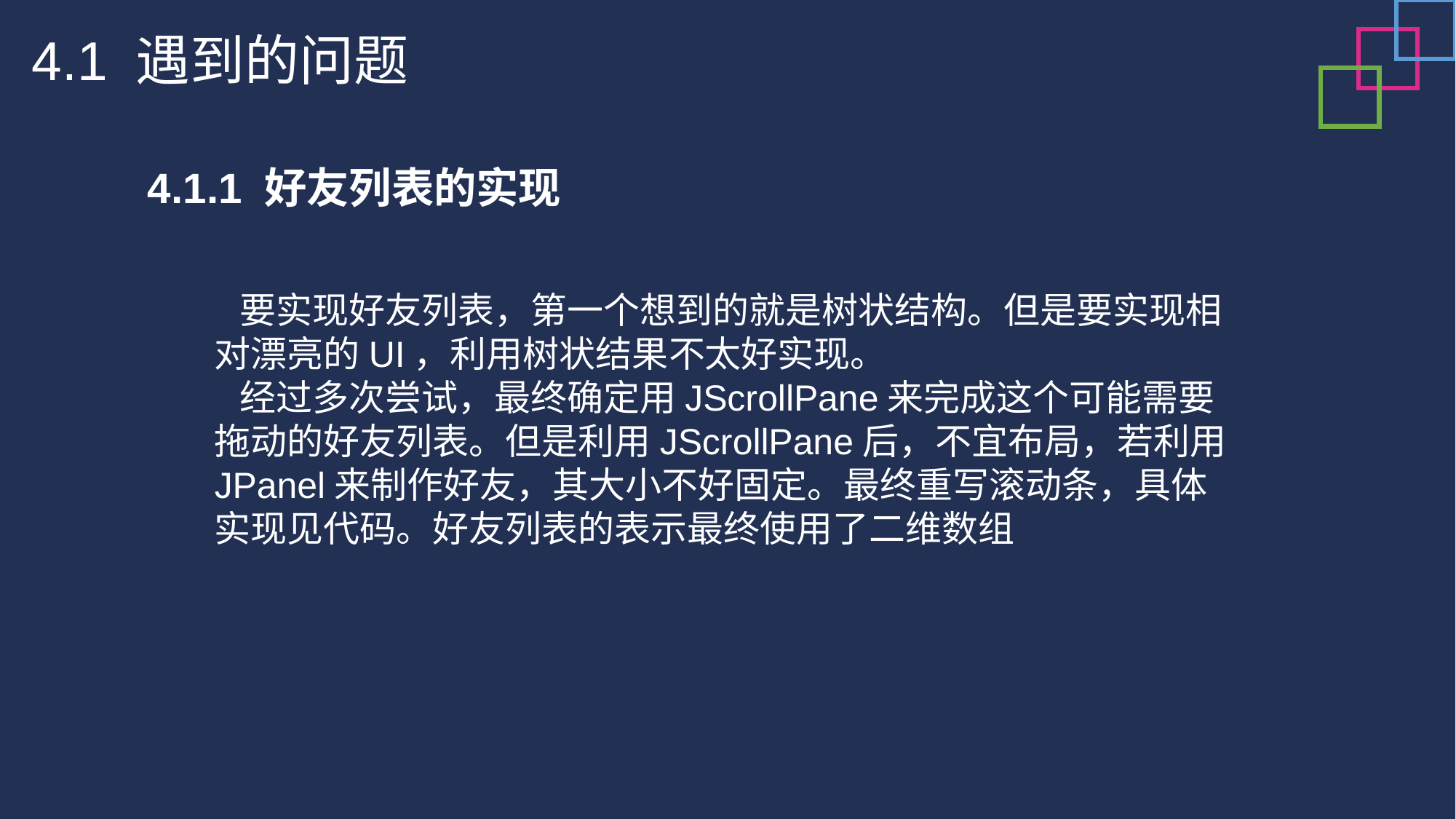

4.1 遇到的问题

4.1.1 好友列表的实现

  要实现好友列表，第一个想到的就是树状结构。但是要实现相对漂亮的UI，利用树状结果不太好实现。
  经过多次尝试，最终确定用JScrollPane来完成这个可能需要拖动的好友列表。但是利用JScrollPane后，不宜布局，若利用JPanel来制作好友，其大小不好固定。最终重写滚动条，具体实现见代码。好友列表的表示最终使用了二维数组